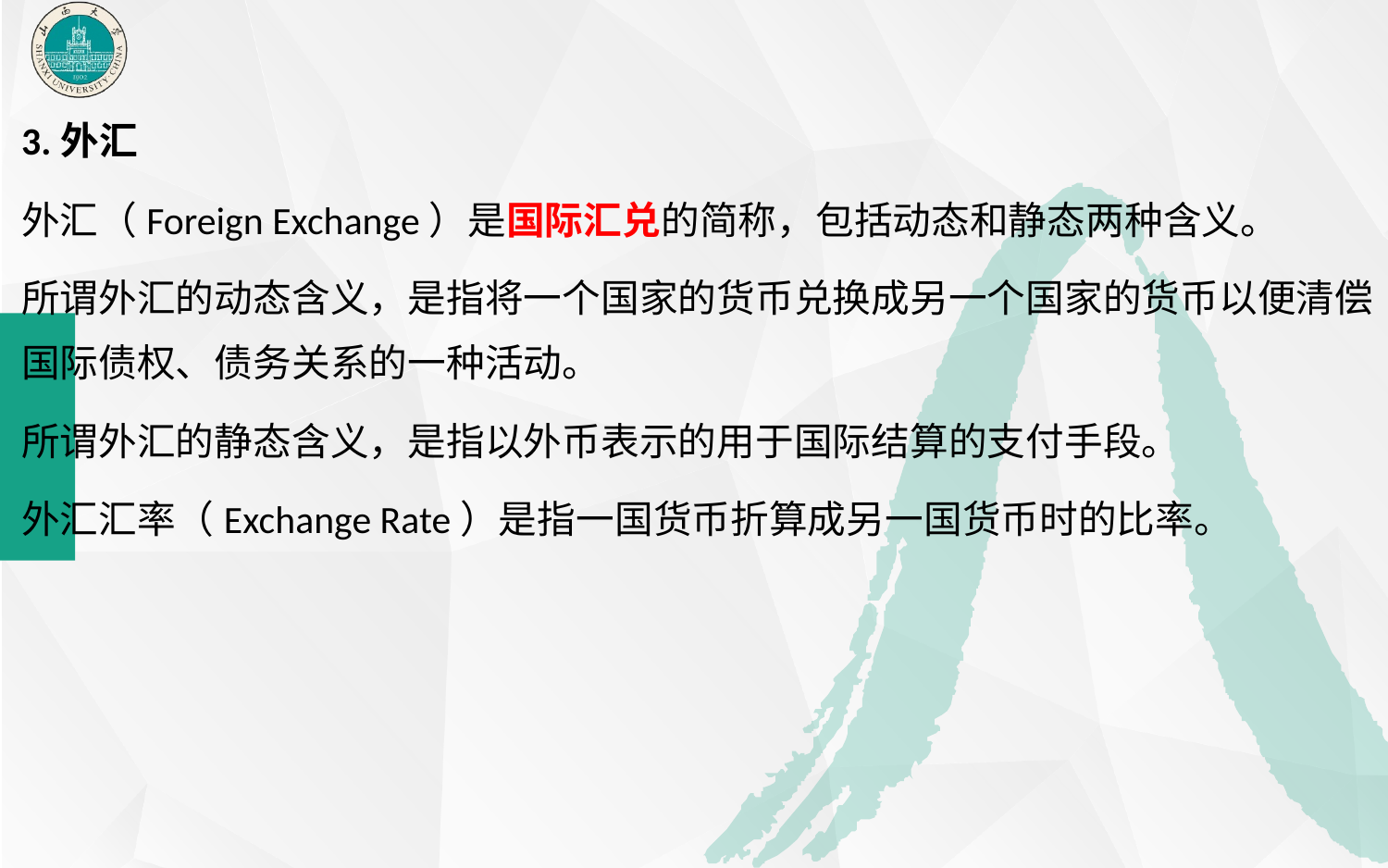

3.外汇
外汇（Foreign Exchange）是国际汇兑的简称，包括动态和静态两种含义。
所谓外汇的动态含义，是指将一个国家的货币兑换成另一个国家的货币以便清偿国际债权、债务关系的一种活动。
所谓外汇的静态含义，是指以外币表示的用于国际结算的支付手段。
外汇汇率（Exchange Rate）是指一国货币折算成另一国货币时的比率。